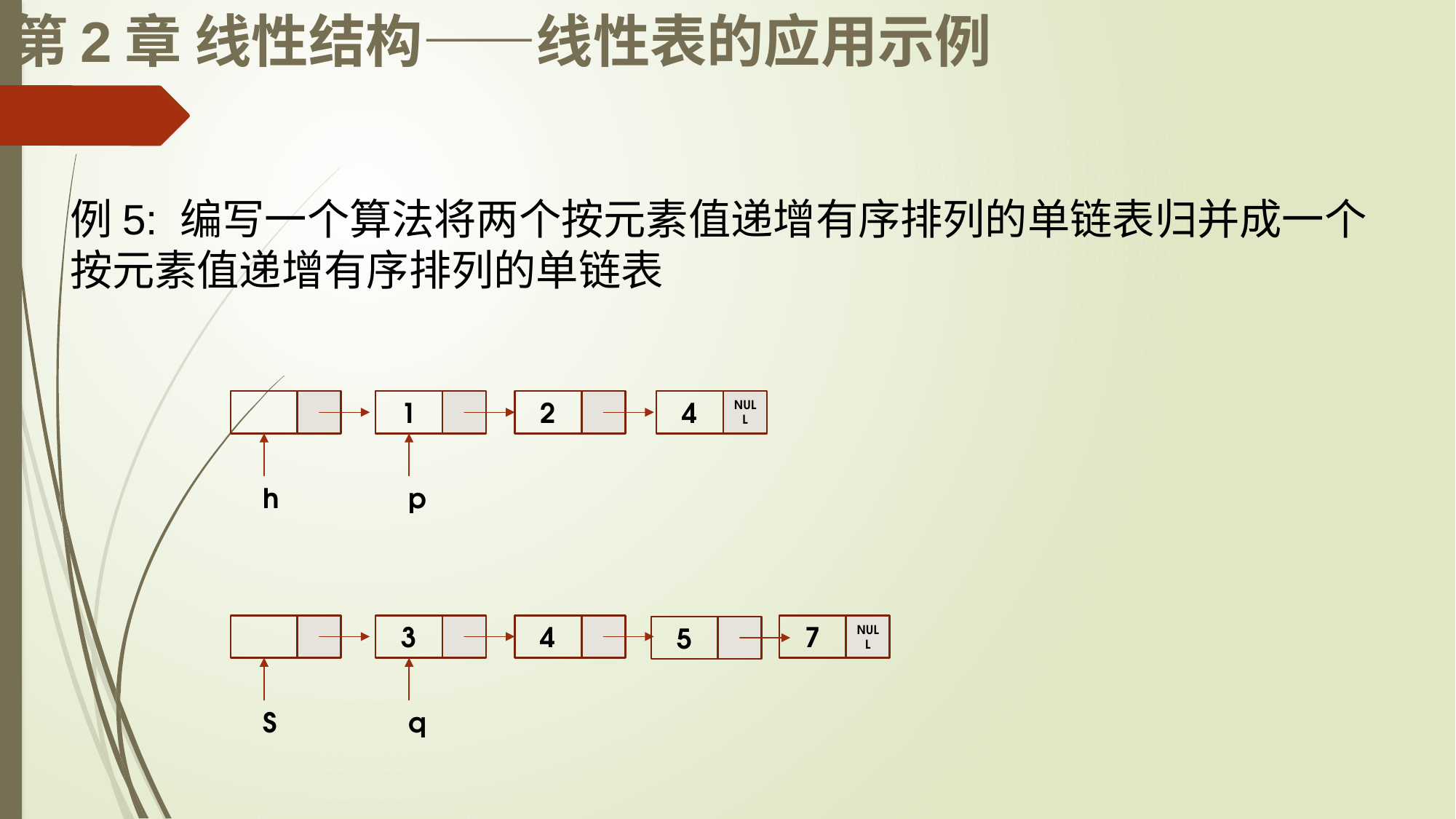

第2章 线性结构——线性表的应用示例
例5: 编写一个算法将两个按元素值递增有序排列的单链表归并成一个按元素值递增有序排列的单链表

h
1

p
2

4
NULL

S
3

q
4

7
NULL
5